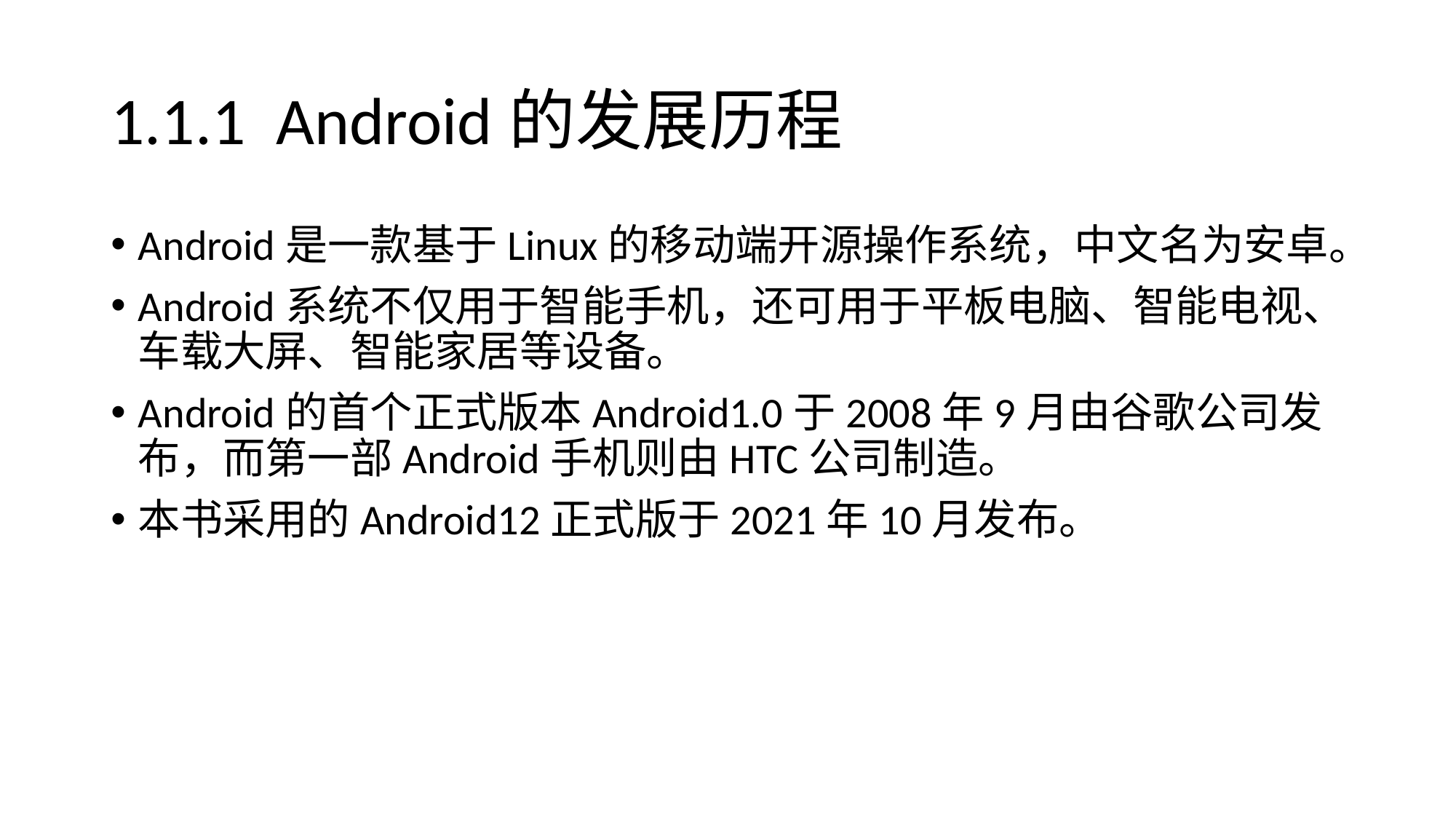

# 1.1.1  Android的发展历程
Android是一款基于Linux的移动端开源操作系统，中文名为安卓。
Android系统不仅用于智能手机，还可用于平板电脑、智能电视、车载大屏、智能家居等设备。
Android的首个正式版本Android1.0于2008年9月由谷歌公司发布，而第一部Android手机则由HTC公司制造。
本书采用的Android12正式版于2021年10月发布。